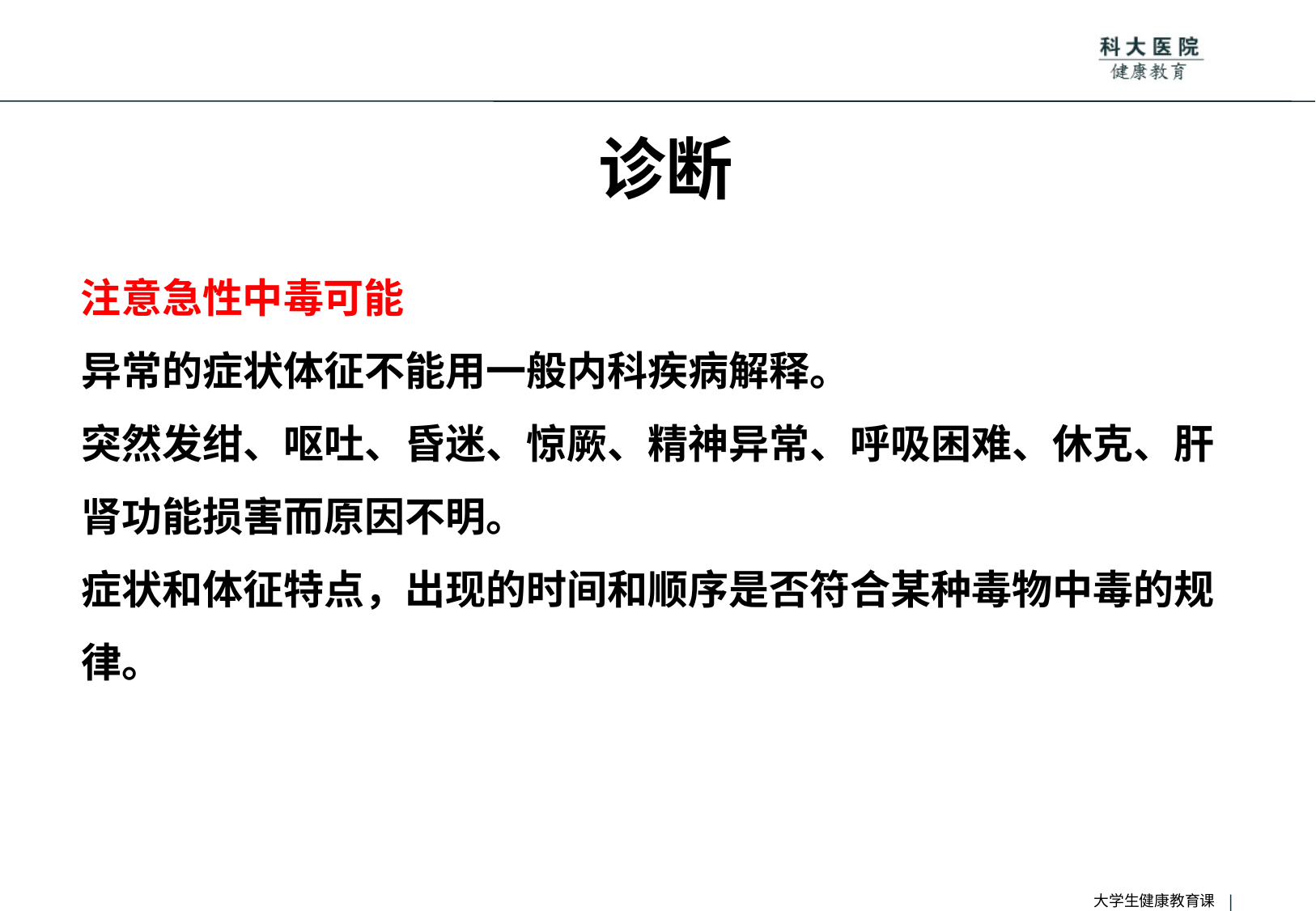

# 诊断
注意急性中毒可能
异常的症状体征不能用一般内科疾病解释。
突然发绀、呕吐、昏迷、惊厥、精神异常、呼吸困难、休克、肝肾功能损害而原因不明。
症状和体征特点，出现的时间和顺序是否符合某种毒物中毒的规律。

大学生健康教育课
22